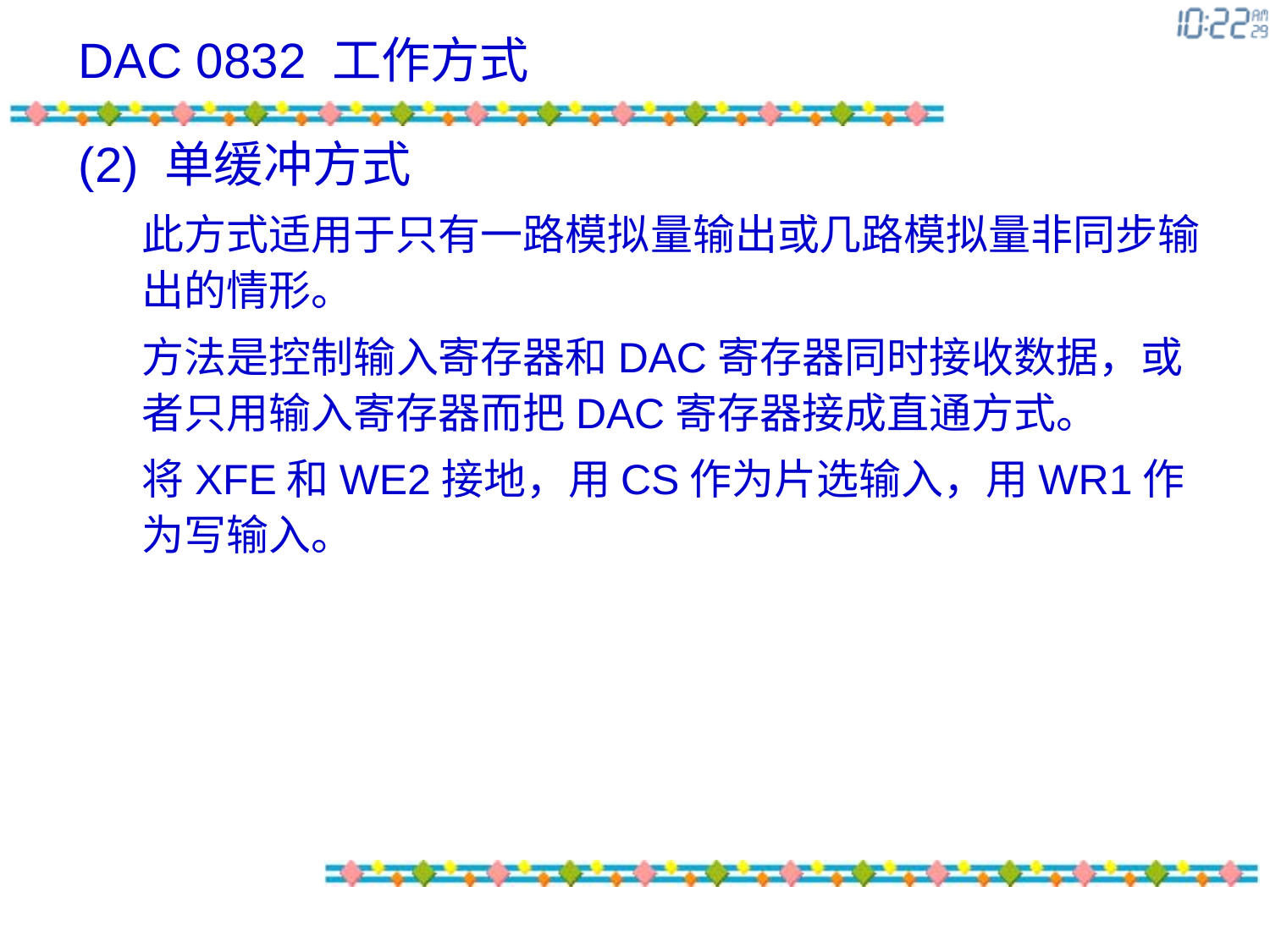

DAC 0832 工作方式
(2) 单缓冲方式
此方式适用于只有一路模拟量输出或几路模拟量非同步输出的情形。
方法是控制输入寄存器和DAC寄存器同时接收数据，或者只用输入寄存器而把DAC寄存器接成直通方式。
将XFE和WE2接地，用CS作为片选输入，用WR1作为写输入。